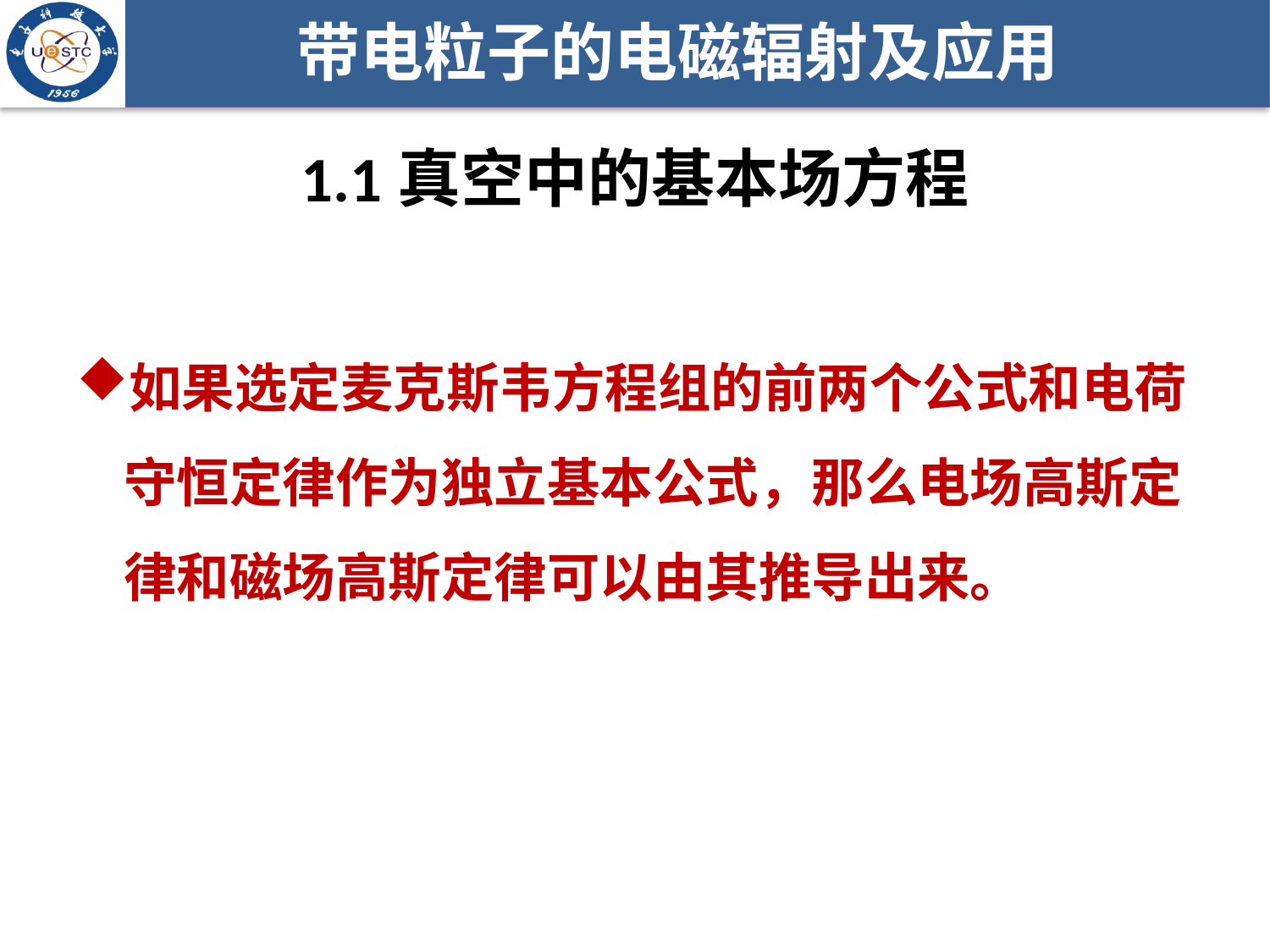

# 1.1真空中的基本场方程
如果选定麦克斯韦方程组的前两个公式和电荷守恒定律作为独立基本公式，那么电场高斯定律和磁场高斯定律可以由其推导出来。